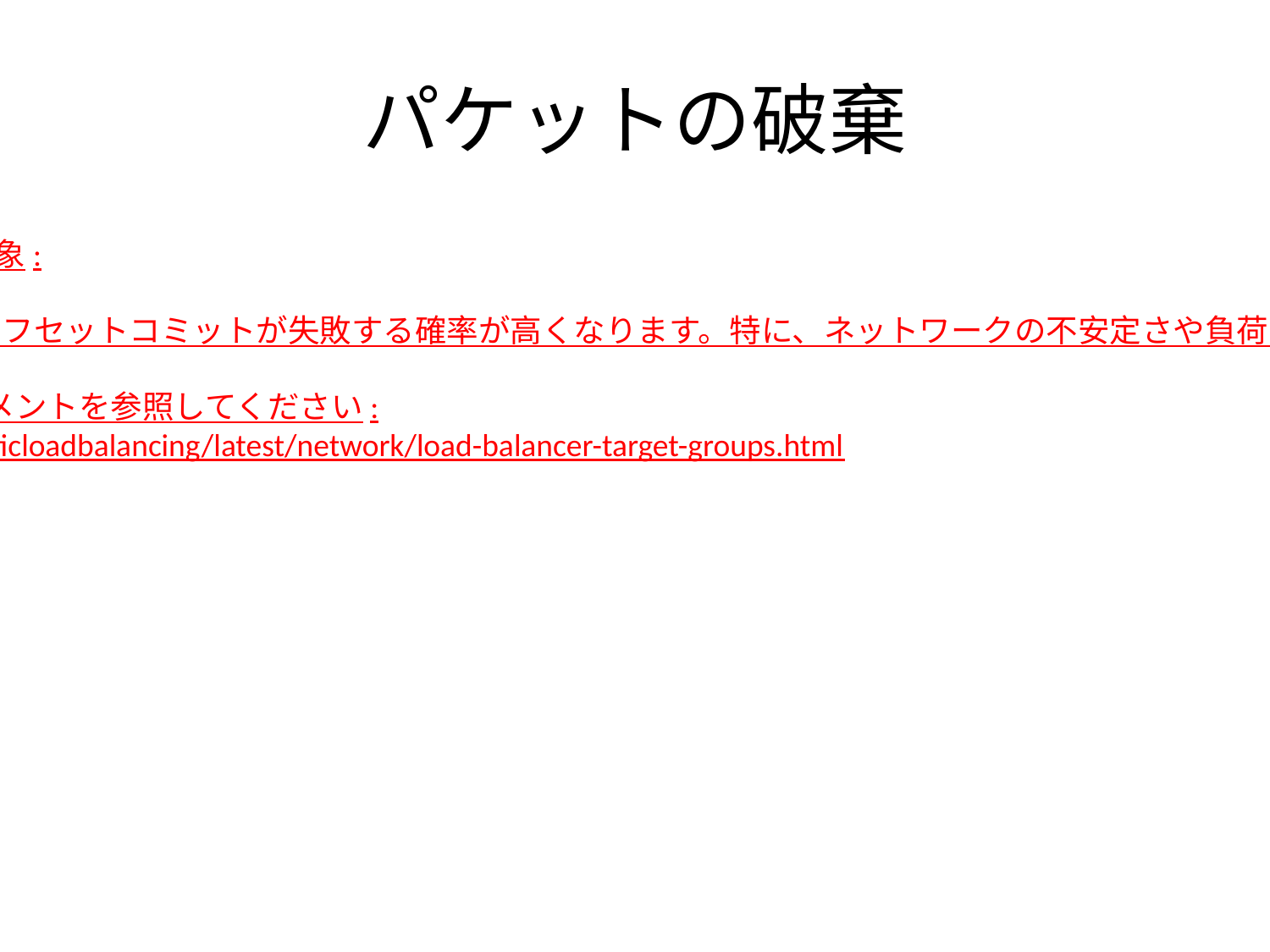

# パケットの破棄

1/2の確率でパケットが破棄される現象:

この現象により、メッセージ送信やオフセットコミットが失敗する確率が高くなります。特に、ネットワークの不安定さや負荷が高い場合にこの現象が顕著に現れます。

詳細については、以下のAWSドキュメントを参照してください:
https://docs.aws.amazon.com/ja_jp/elasticloadbalancing/latest/network/load-balancer-target-groups.html